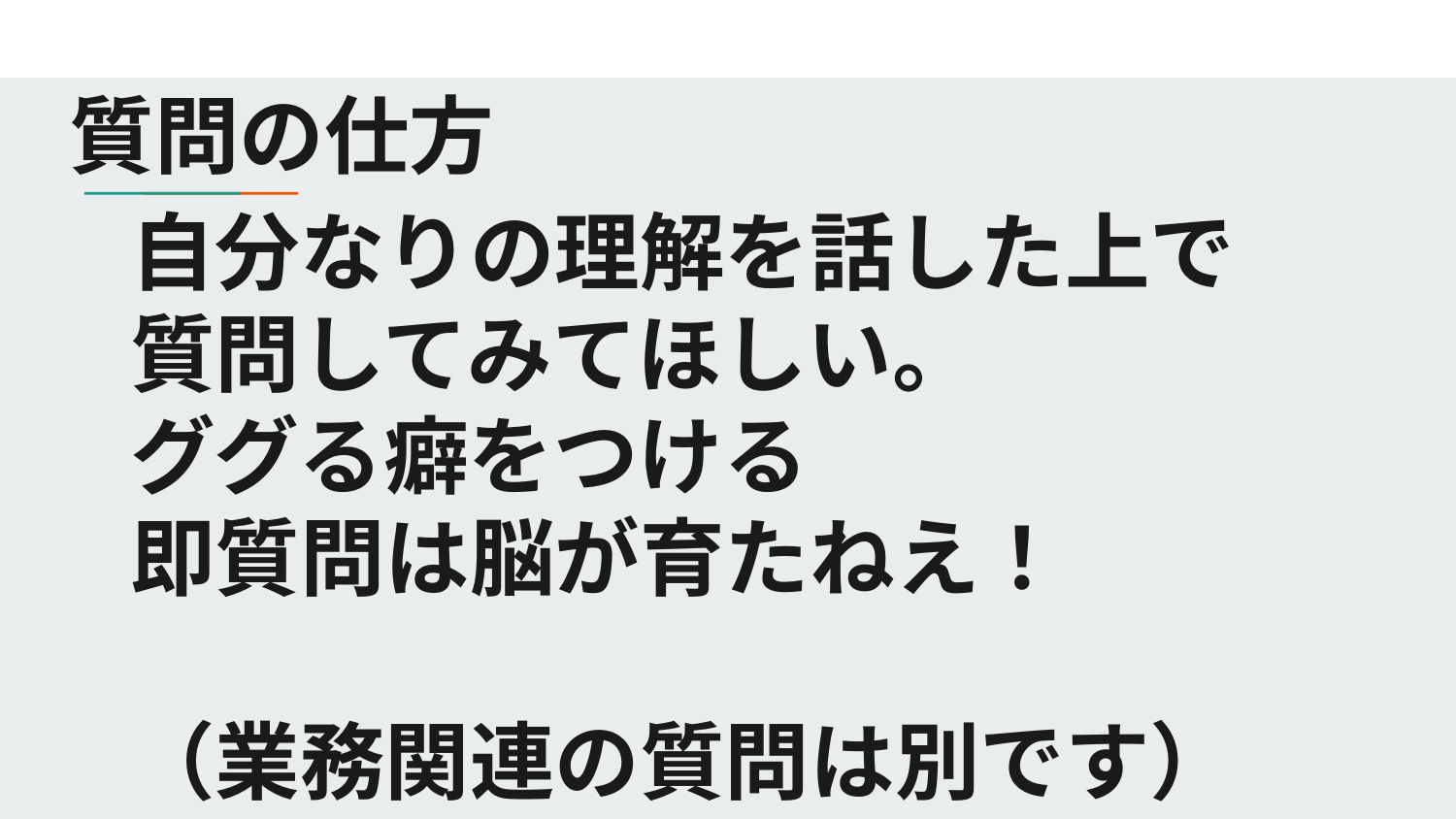

質問の仕方
# 自分なりの理解を話した上で
質問してみてほしい。
ググる癖をつける
即質問は脳が育たねえ！

（業務関連の質問は別です）